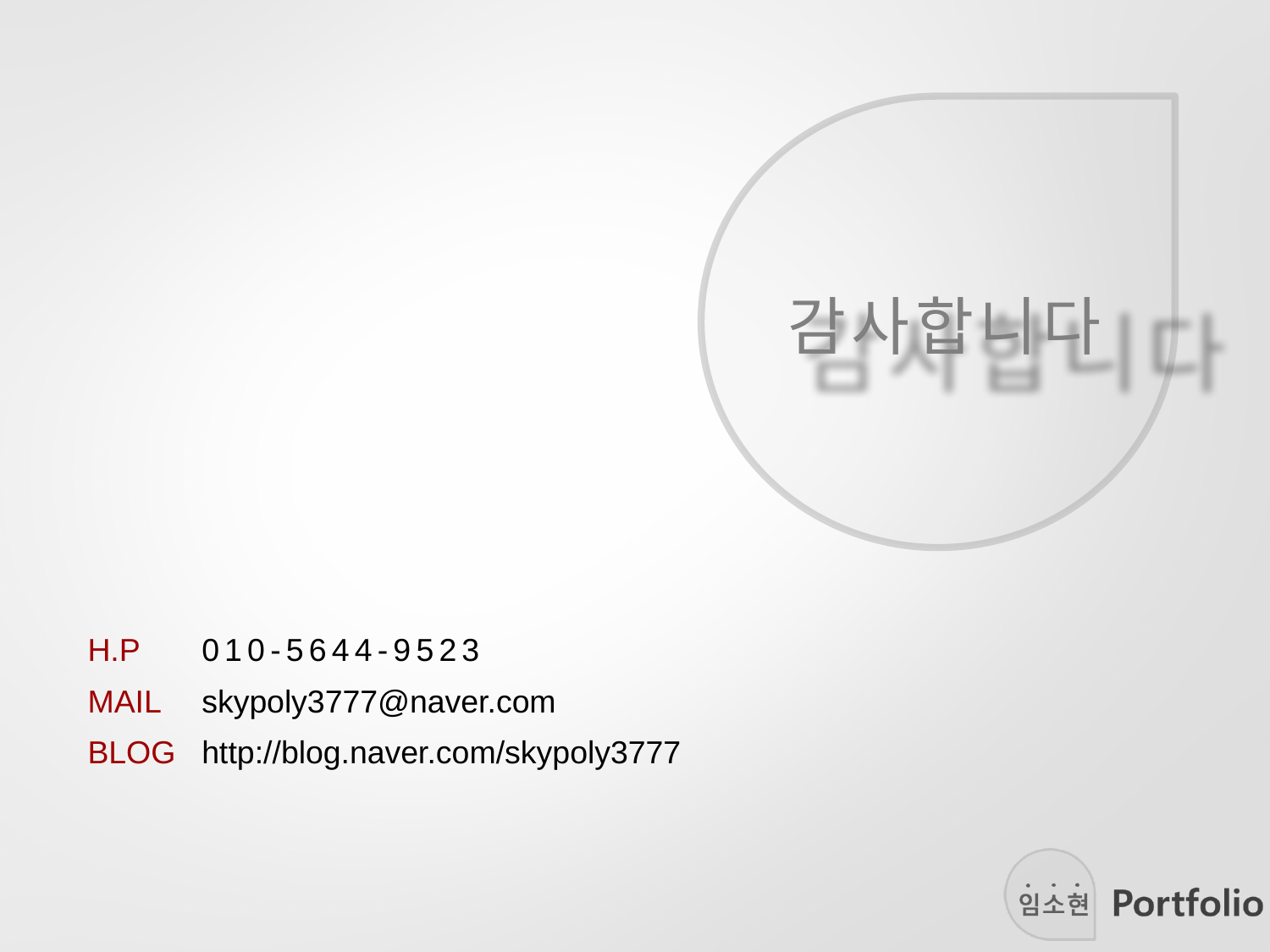

감사합니다
| H.P | 010-5644-9523 |
| --- | --- |
| MAIL | skypoly3777@naver.com |
| BLOG | http://blog.naver.com/skypoly3777 |